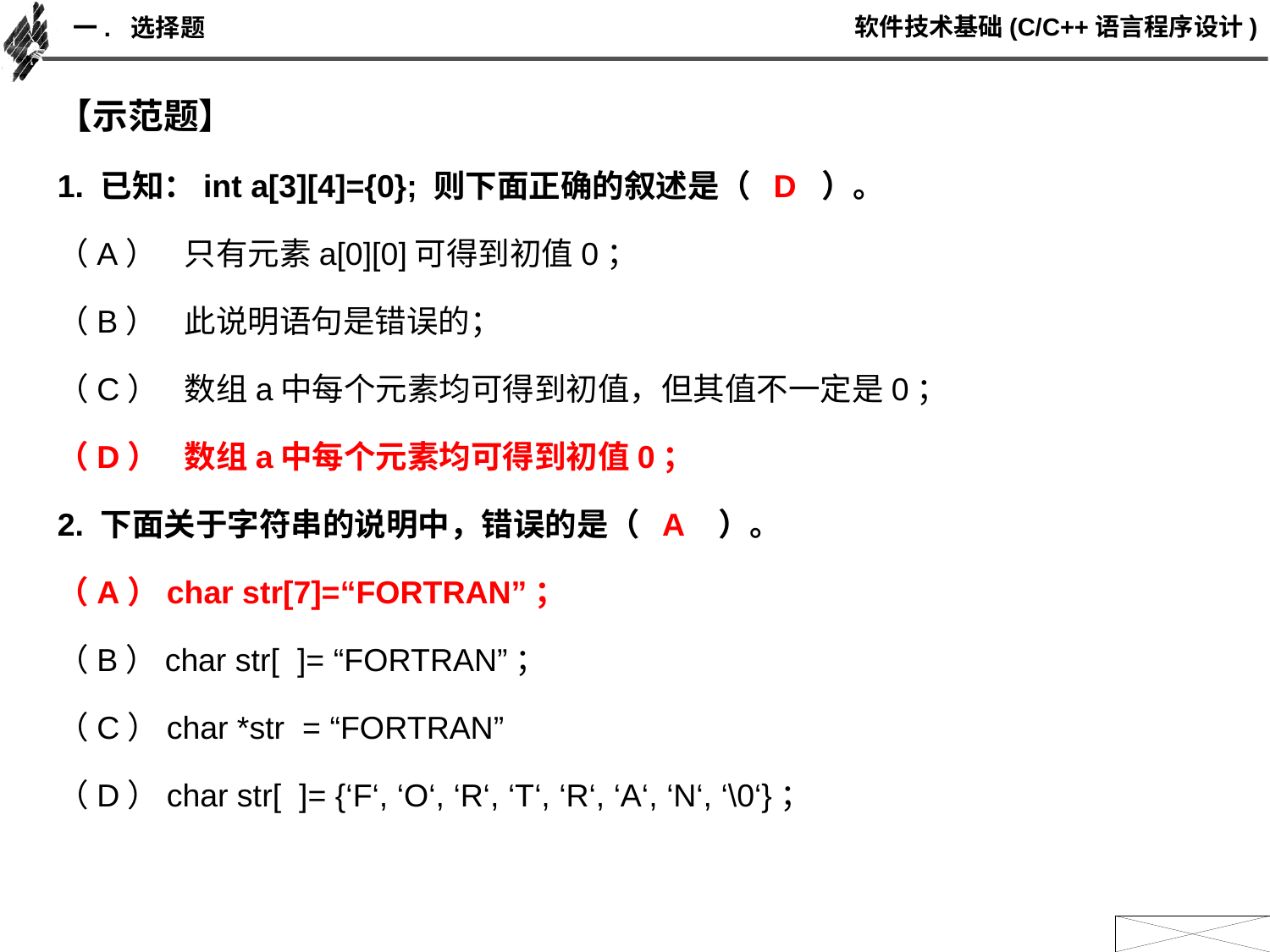

一.  选择题
【示范题】
1. 已知：int a[3][4]={0}; 则下面正确的叙述是（  D  ）。
（A）	只有元素a[0][0]可得到初值0；
（B）	此说明语句是错误的；
（C）	数组a中每个元素均可得到初值，但其值不一定是0；
（D）	数组a中每个元素均可得到初值0；
2. 下面关于字符串的说明中，错误的是（  A   ）。
（A）char str[7]=“FORTRAN”；
（B）char str[  ]= “FORTRAN”；
（C）char *str  = “FORTRAN”
（D）char str[  ]= {‘F‘, ‘O‘, ‘R‘, ‘T‘, ‘R‘, ‘A‘, ‘N‘, ‘\0‘}；